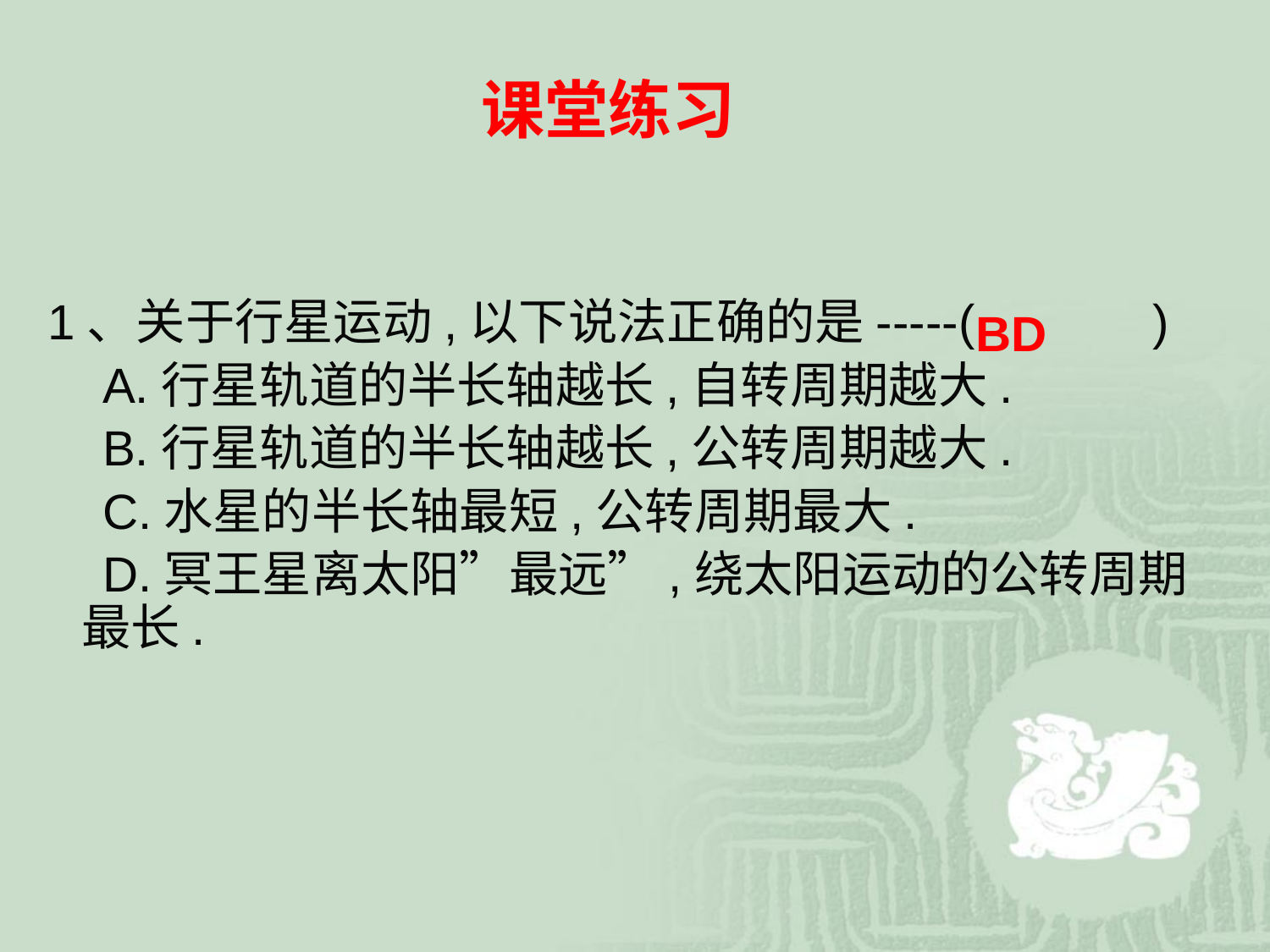

课堂练习

 1、关于行星运动,以下说法正确的是-----(	    )
     A.行星轨道的半长轴越长,自转周期越大.
     B.行星轨道的半长轴越长,公转周期越大.
     C.水星的半长轴最短,公转周期最大.
     D.冥王星离太阳”最远”,绕太阳运动的公转周期最长.
BD